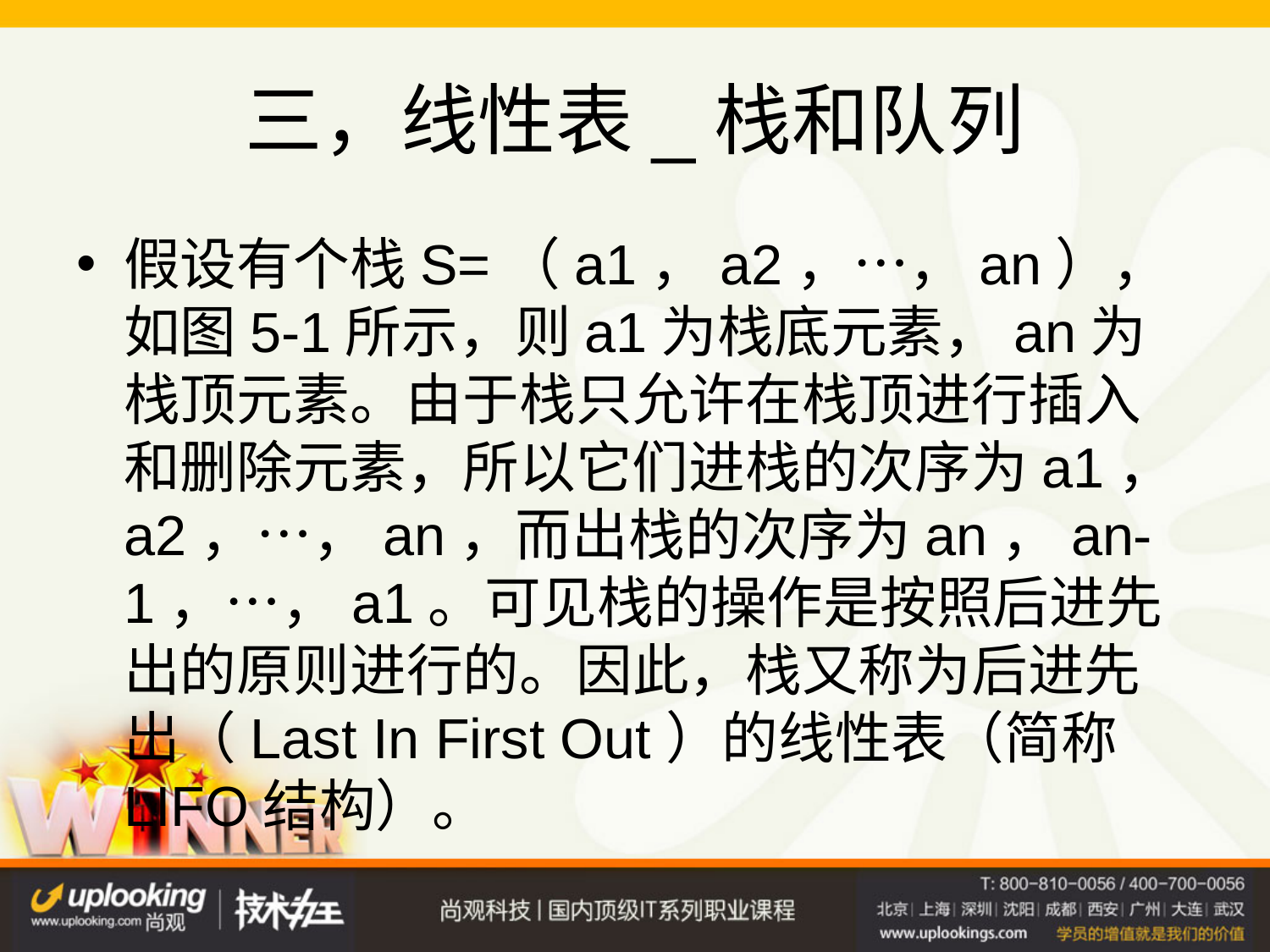

# 三，线性表_栈和队列
假设有个栈S=（a1，a2，…，an），如图5-1所示，则a1为栈底元素，an为栈顶元素。由于栈只允许在栈顶进行插入和删除元素，所以它们进栈的次序为a1，a2，…，an，而出栈的次序为an，an-1，…，a1。可见栈的操作是按照后进先出的原则进行的。因此，栈又称为后进先出（Last In First Out）的线性表（简称LIFO结构）。